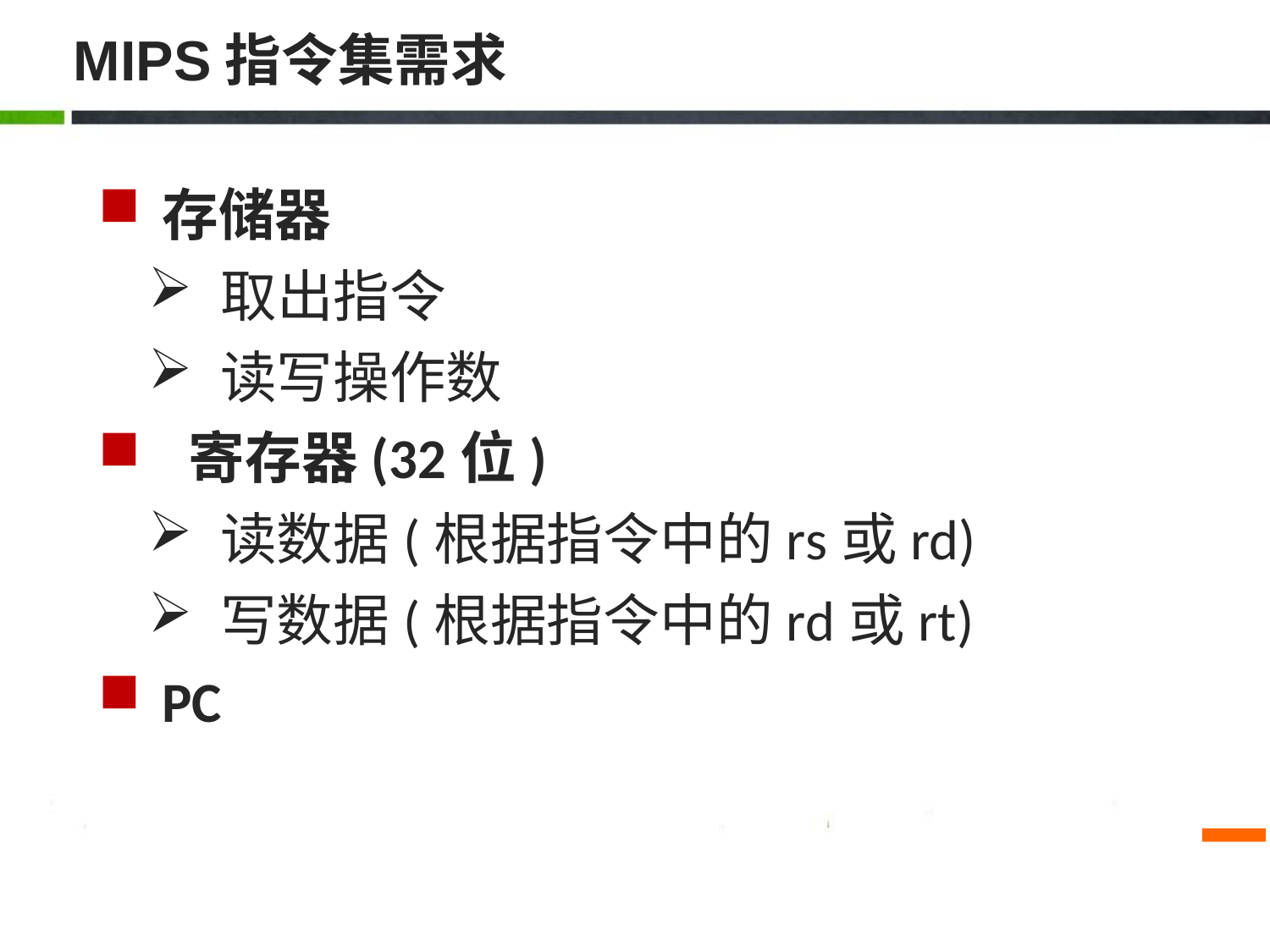

# MIPS指令集需求
存储器
 取出指令
 读写操作数
 寄存器(32位)
 读数据(根据指令中的rs或rd)
 写数据(根据指令中的rd或rt)
PC